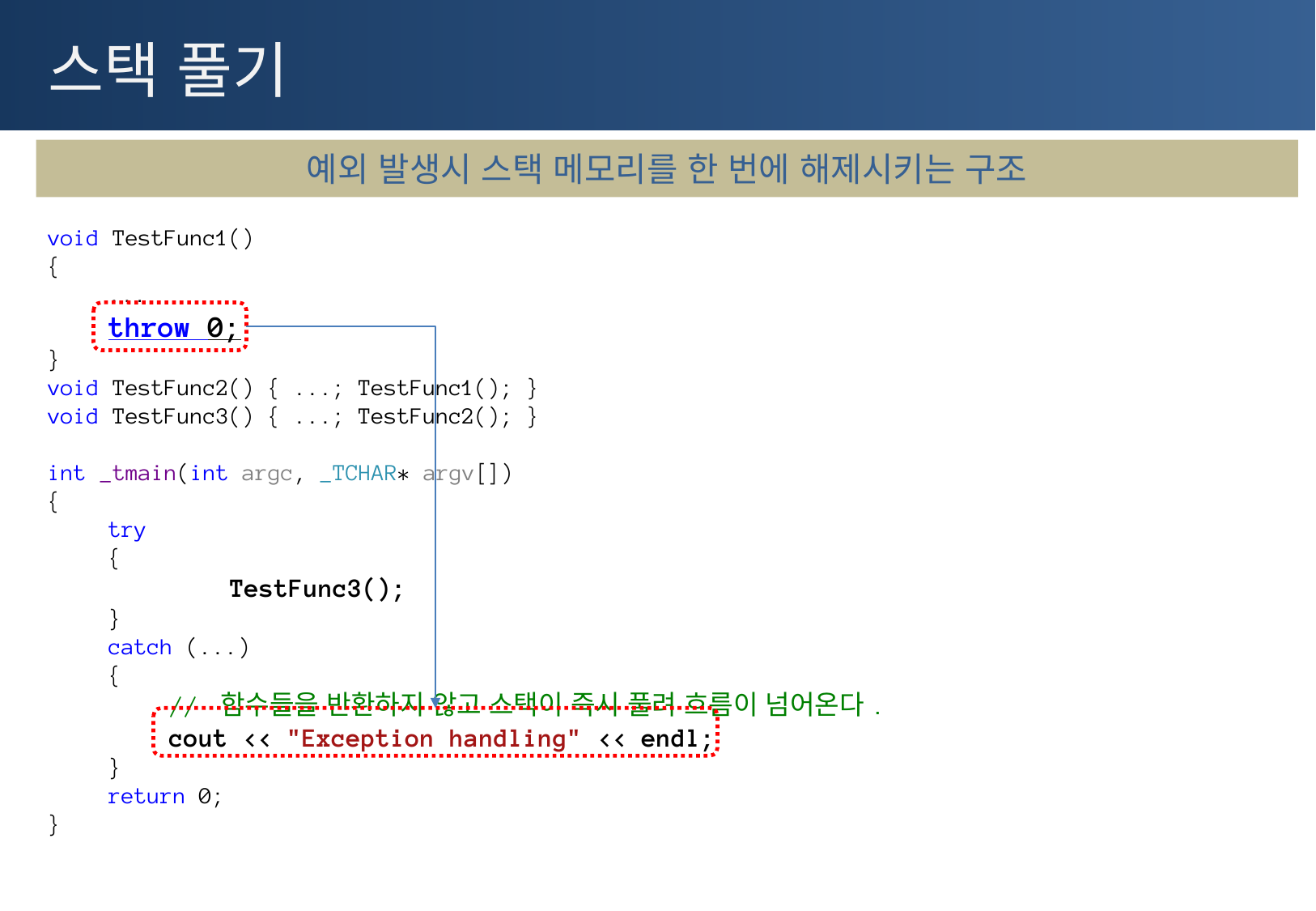

# 스택 풀기
예외 발생시 스택 메모리를 한 번에 해제시키는 구조
void TestFunc1()
{
...
throw 0;
}
void TestFunc2() { ...; TestFunc1(); }
void TestFunc3() { ...; TestFunc2(); }

int _tmain(int argc, _TCHAR* argv[])
{
try
{
	TestFunc3();
}
catch (...)
{
// 함수들을 반환하지 않고 스택이 즉시 풀려 흐름이 넘어온다.
cout << "Exception handling" << endl;
}
return 0;
}